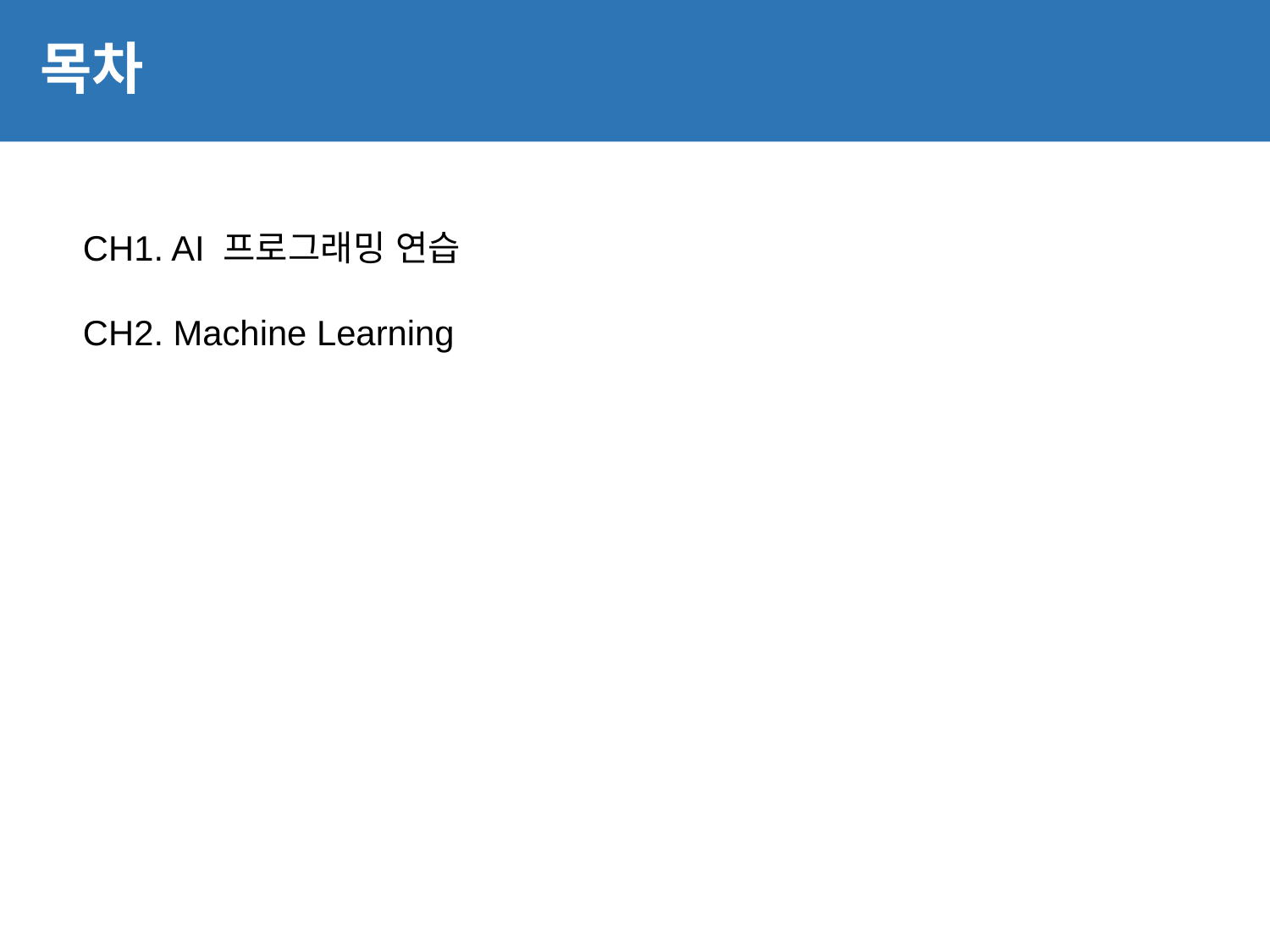

# 목차
4
CH1. AI 프로그래밍 연습
CH2. Machine Learning